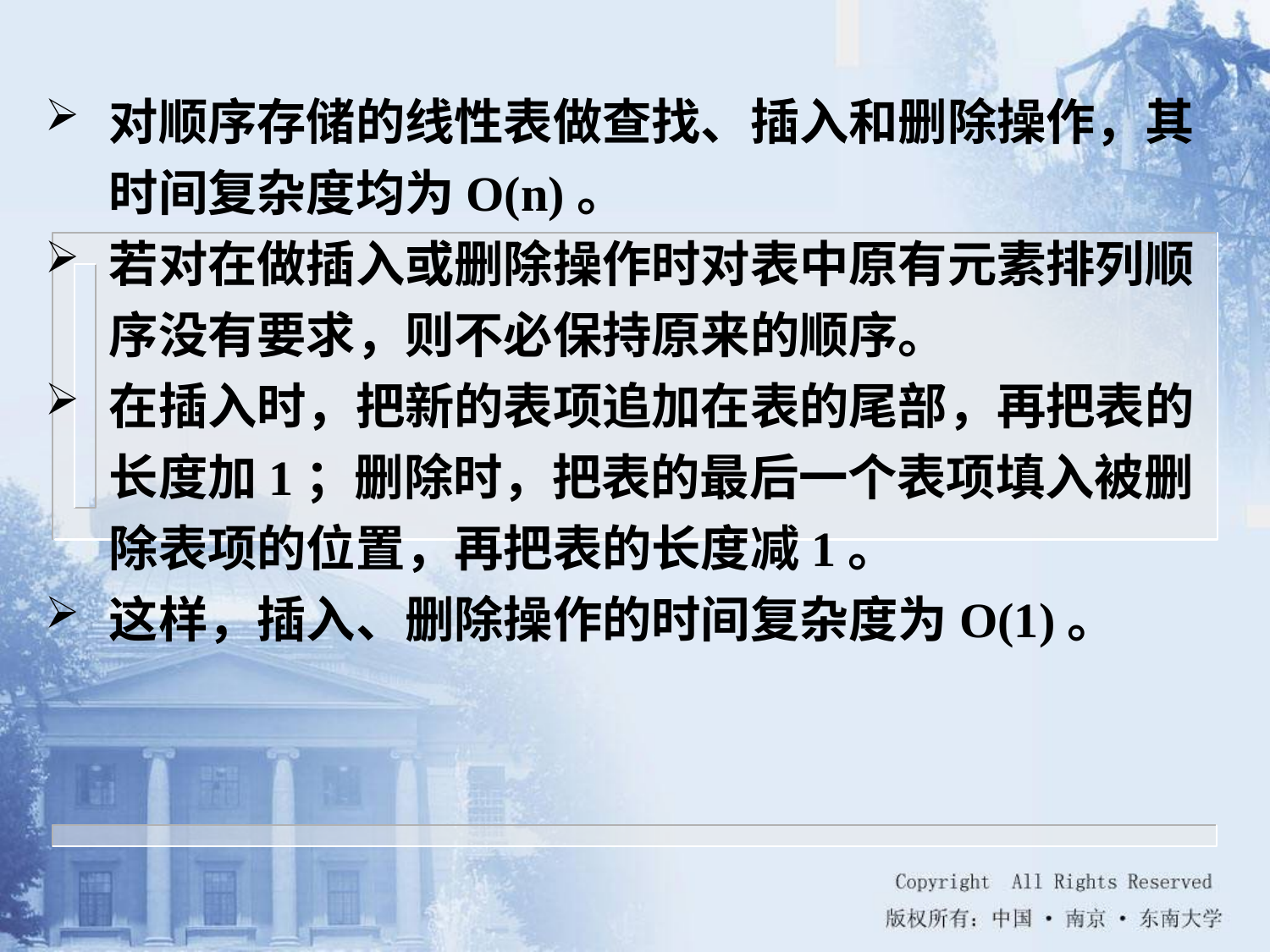

对顺序存储的线性表做查找、插入和删除操作，其时间复杂度均为O(n)。
若对在做插入或删除操作时对表中原有元素排列顺序没有要求，则不必保持原来的顺序。
在插入时，把新的表项追加在表的尾部，再把表的长度加1；删除时，把表的最后一个表项填入被删除表项的位置，再把表的长度减1。
这样，插入、删除操作的时间复杂度为O(1)。